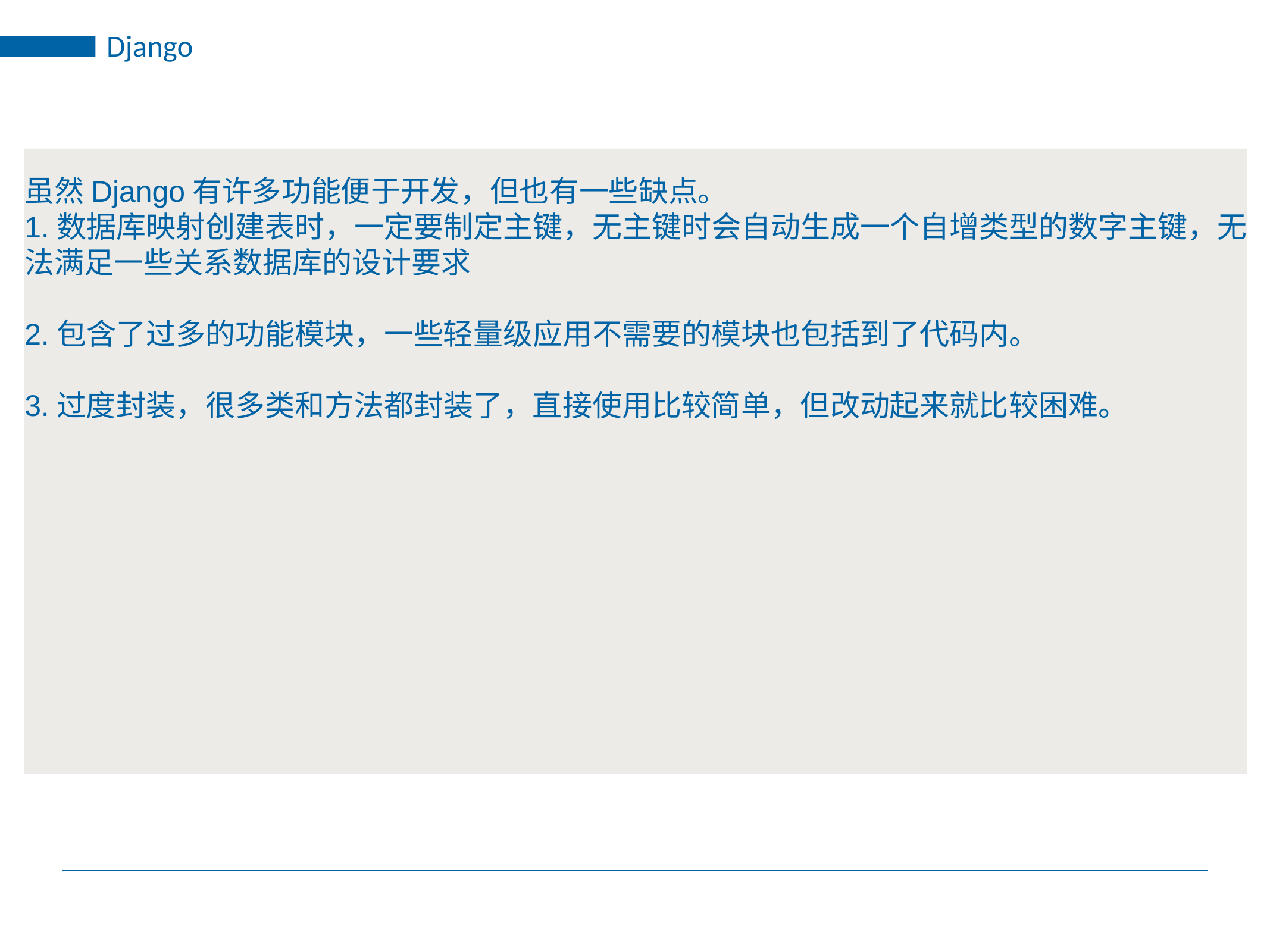

Django

虽然Django有许多功能便于开发，但也有一些缺点。
1.数据库映射创建表时，一定要制定主键，无主键时会自动生成一个自增类型的数字主键，无法满足一些关系数据库的设计要求

2.包含了过多的功能模块，一些轻量级应用不需要的模块也包括到了代码内。

3.过度封装，很多类和方法都封装了，直接使用比较简单，但改动起来就比较困难。